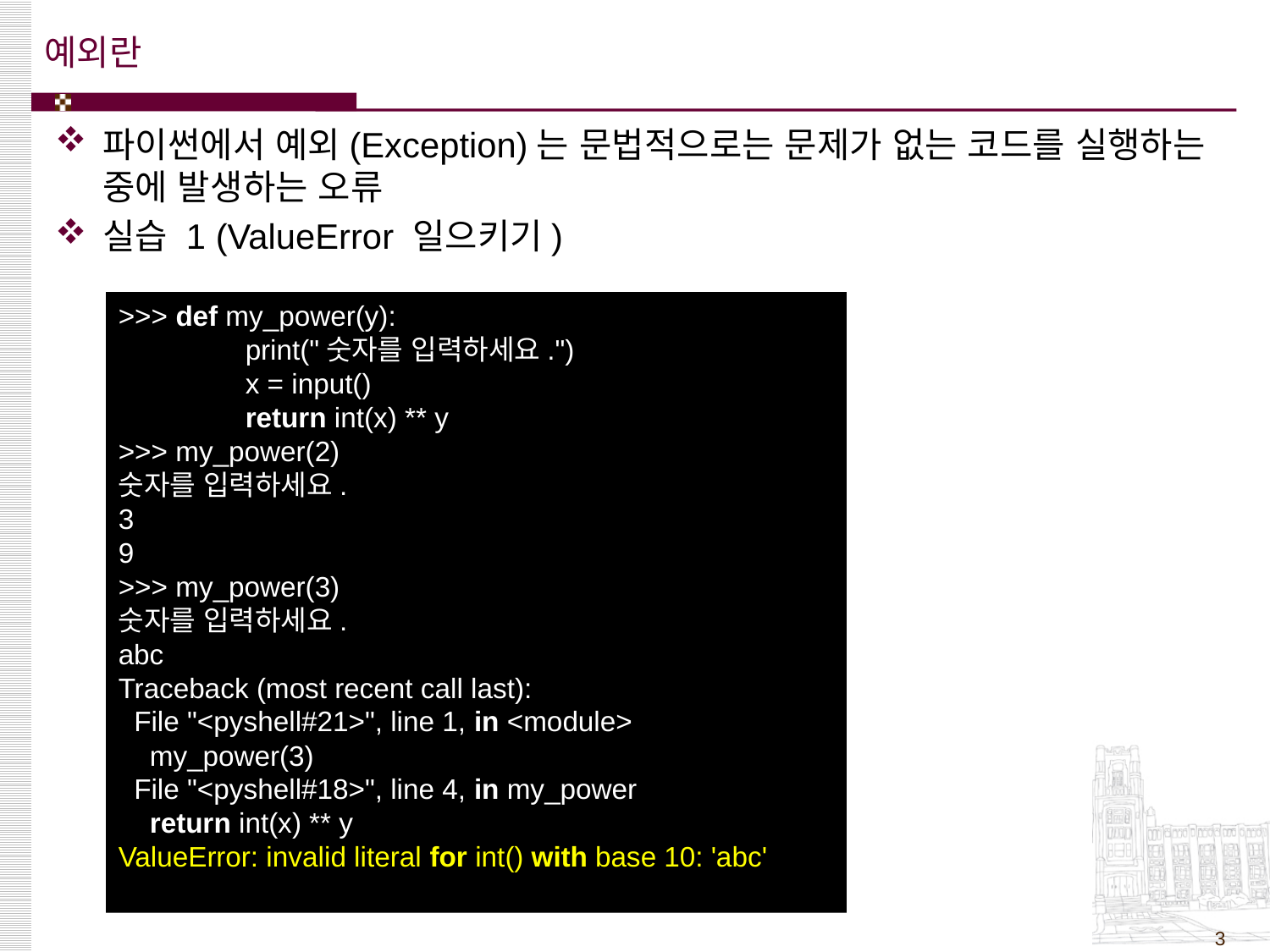

# 예외란
파이썬에서 예외(Exception)는 문법적으로는 문제가 없는 코드를 실행하는 중에 발생하는 오류
실습 1 (ValueError 일으키기)
>>> def my_power(y):
	print("숫자를 입력하세요.")
	x = input()
	return int(x) ** y
>>> my_power(2)
숫자를 입력하세요.
3
9
>>> my_power(3)
숫자를 입력하세요.
abc
Traceback (most recent call last):
  File "<pyshell#21>", line 1, in <module>
    my_power(3)
  File "<pyshell#18>", line 4, in my_power
    return int(x) ** y
ValueError: invalid literal for int() with base 10: 'abc'